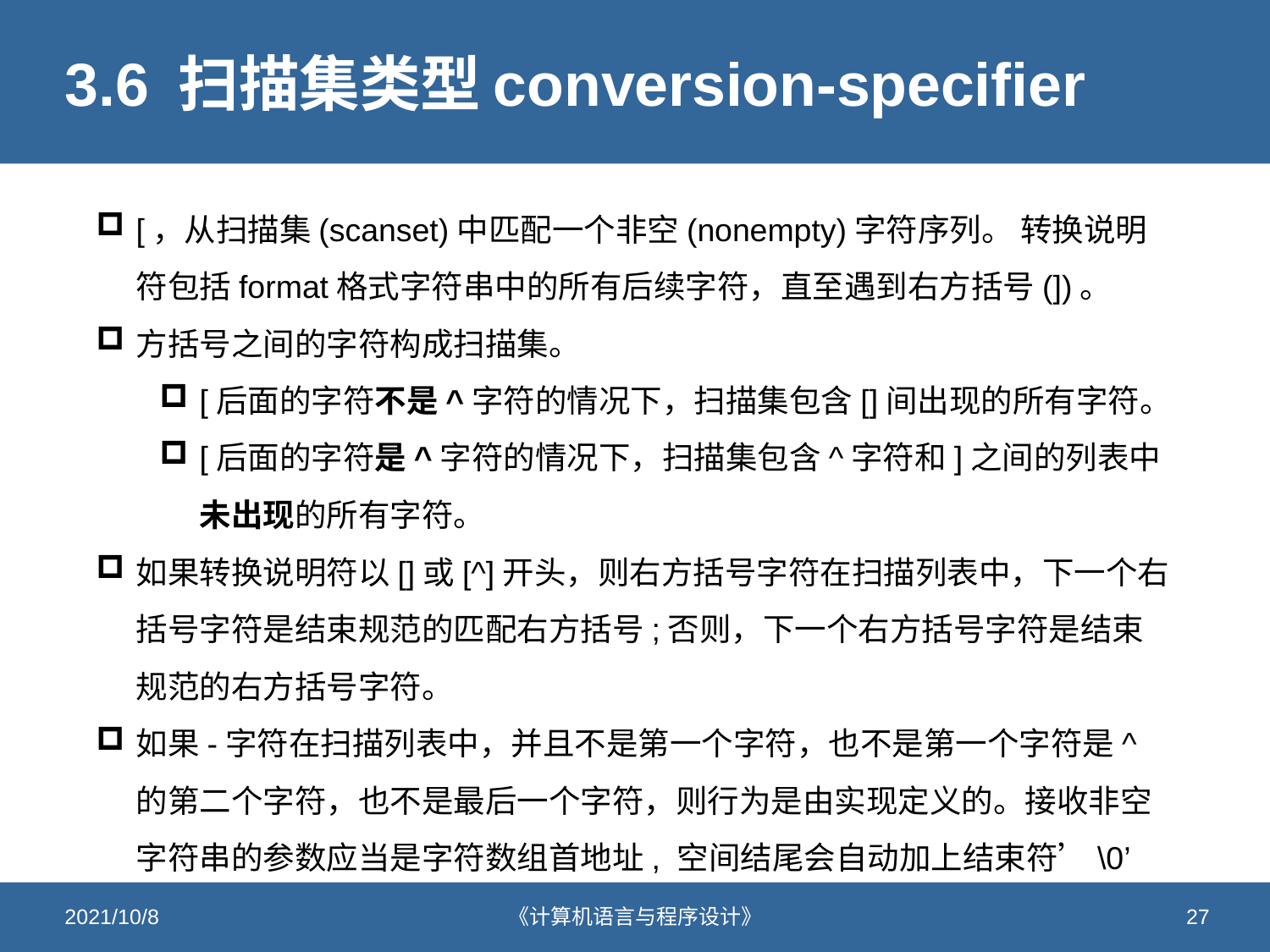

# 3.6 扫描集类型conversion-specifier
[，从扫描集(scanset)中匹配一个非空(nonempty)字符序列。 转换说明符包括format格式字符串中的所有后续字符，直至遇到右方括号(])。
方括号之间的字符构成扫描集。
[后面的字符不是^字符的情况下，扫描集包含[]间出现的所有字符。
[后面的字符是^字符的情况下，扫描集包含^字符和]之间的列表中未出现的所有字符。
如果转换说明符以[]或[^]开头，则右方括号字符在扫描列表中，下一个右括号字符是结束规范的匹配右方括号;否则，下一个右方括号字符是结束规范的右方括号字符。
如果-字符在扫描列表中，并且不是第一个字符，也不是第一个字符是^的第二个字符，也不是最后一个字符，则行为是由实现定义的。接收非空字符串的参数应当是字符数组首地址, 空间结尾会自动加上结束符’\0’
2021/10/8
《计算机语言与程序设计》
27